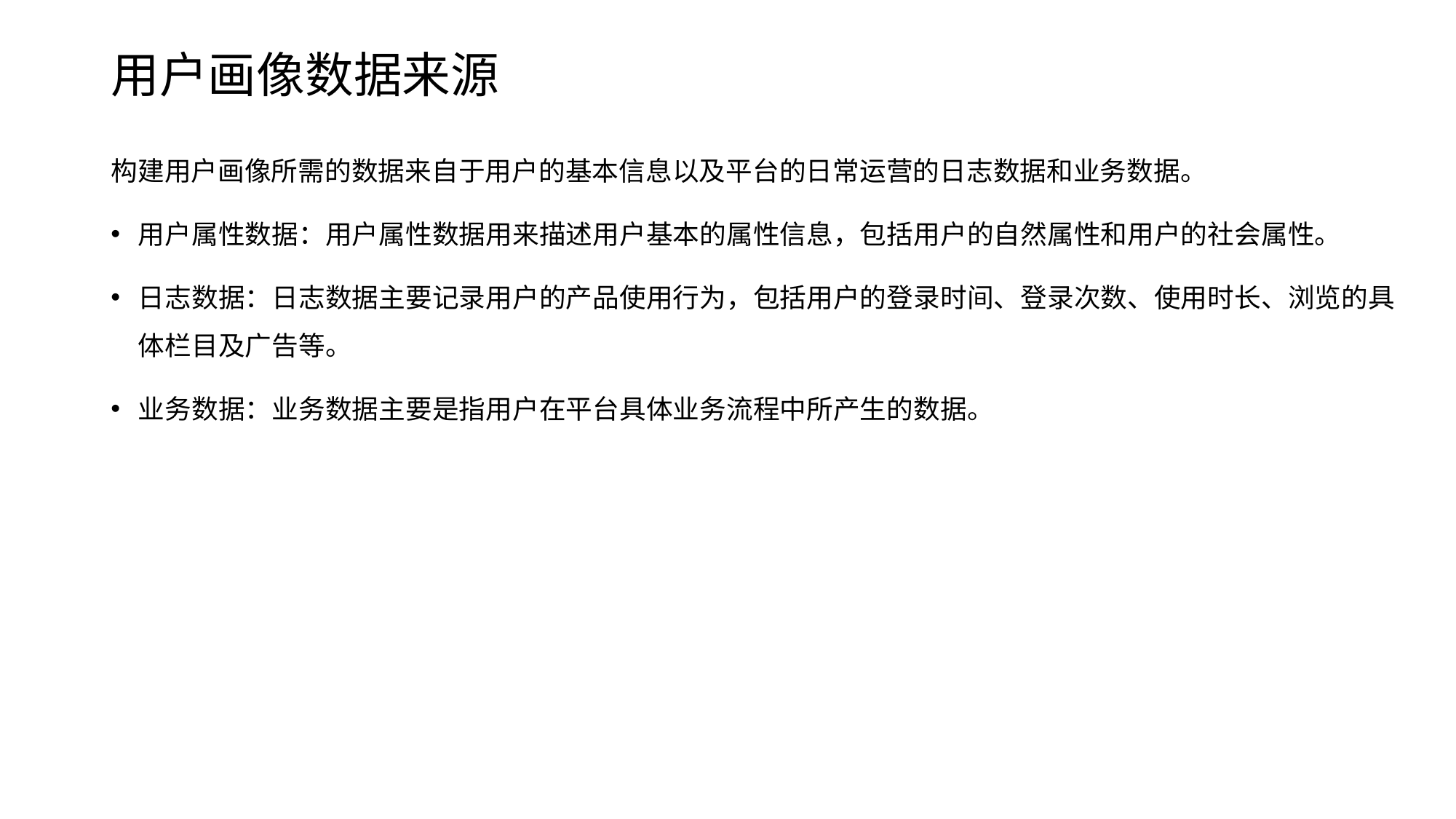

# 用户画像数据来源
构建用户画像所需的数据来自于用户的基本信息以及平台的日常运营的日志数据和业务数据。
用户属性数据：用户属性数据用来描述用户基本的属性信息，包括用户的自然属性和用户的社会属性。
日志数据：日志数据主要记录用户的产品使用行为，包括用户的登录时间、登录次数、使用时长、浏览的具体栏目及广告等。
业务数据：业务数据主要是指用户在平台具体业务流程中所产生的数据。